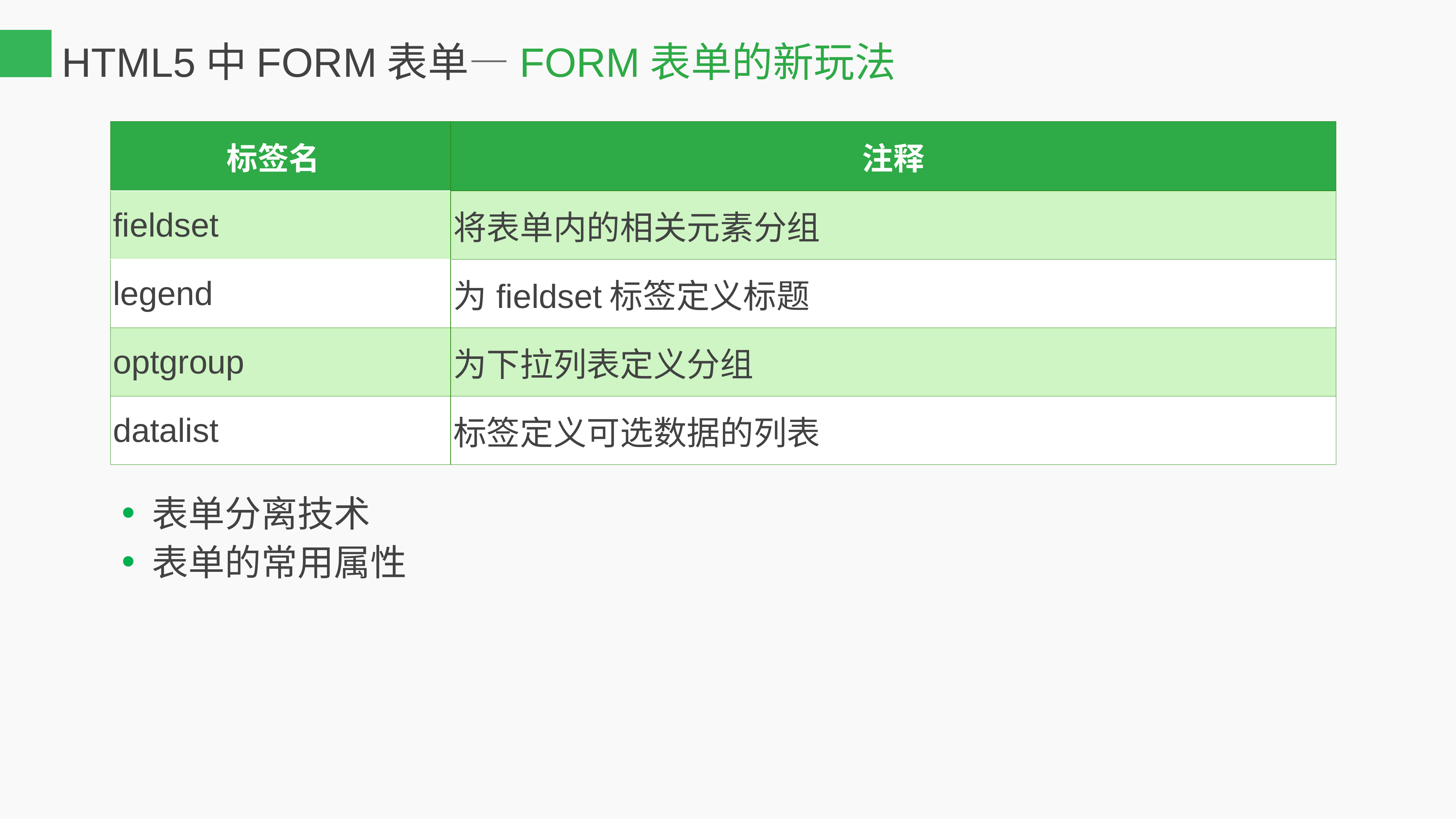

# HTML5中FORM表单—FORM表单的新玩法
| 标签名 | 注释 |
| --- | --- |
| fieldset | 将表单内的相关元素分组 |
| legend | 为fieldset标签定义标题 |
| optgroup | 为下拉列表定义分组 |
| datalist | 标签定义可选数据的列表 |
表单分离技术
表单的常用属性